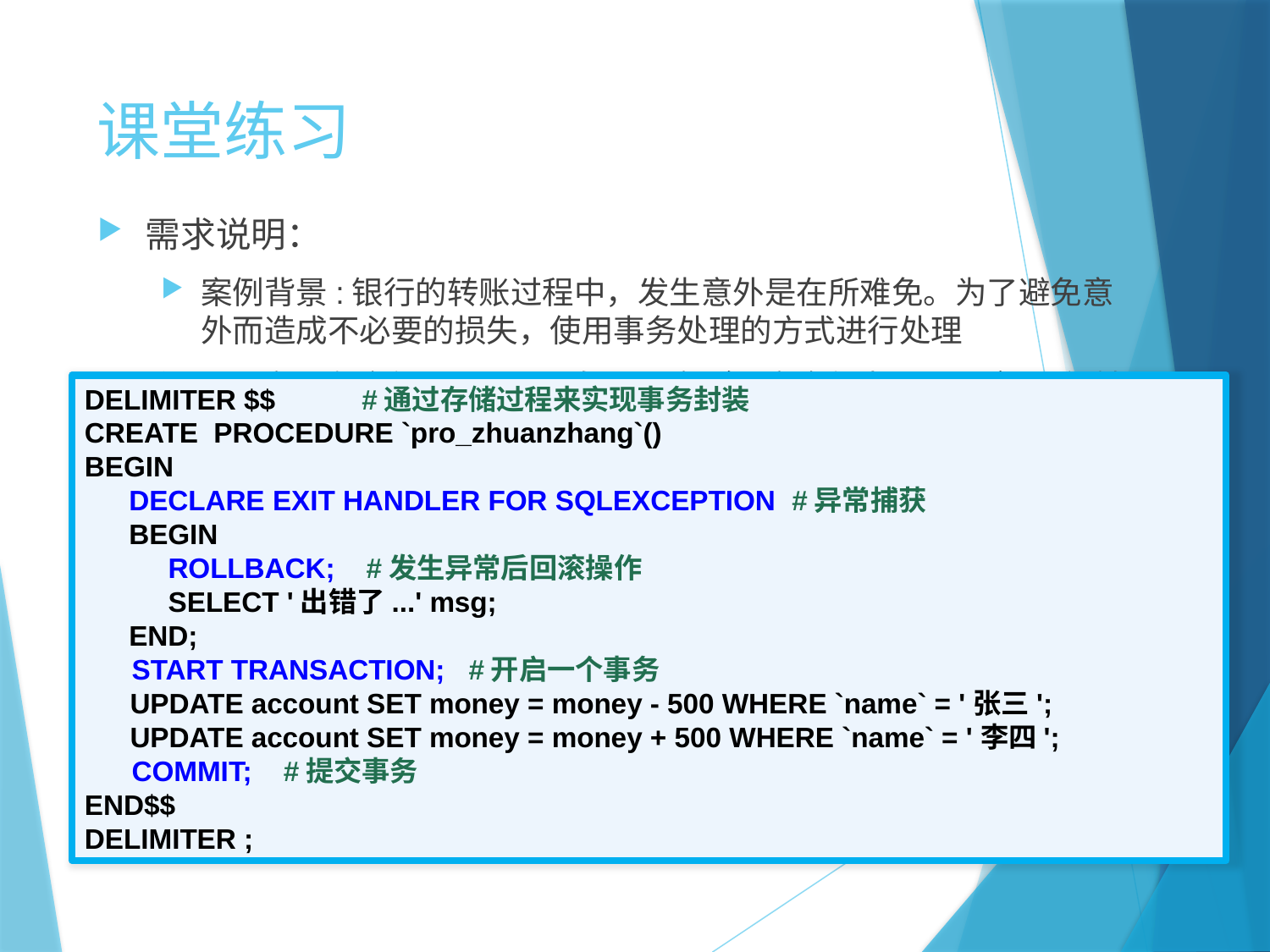

# 课堂练习
需求说明：
案例背景:银行的转账过程中，发生意外是在所难免。为了避免意外而造成不必要的损失，使用事务处理的方式进行处理
A账户现有余额1000元，向B账户（账户金额为200元 ）进行转账500元。可能由于某原因：
A账户在扣除转账金额时发生错误，使用事务回滚来返回到初始状态
A账户成功扣除转账金额后，B账户添加转账金额发生错误，使用事务回滚到初始状态
提示：先建数据表account，字段包括姓名(username)、余额（money），再分别利用事务处理以上两种情况

DELIMITER $$           #通过存储过程来实现事务封装
CREATE  PROCEDURE `pro_zhuanzhang`()
BEGIN
	     DECLARE EXIT HANDLER FOR SQLEXCEPTION  #异常捕获
	     BEGIN
	          ROLLBACK;    #发生异常后回滚操作
	          SELECT '出错了...' msg;
	     END;
      START TRANSACTION;   #开启一个事务
 UPDATE account SET money = money - 500 WHERE `name` = '张三';
 UPDATE account SET money = money + 500 WHERE `name` = '李四';
      COMMIT;    #提交事务
END$$
DELIMITER ;